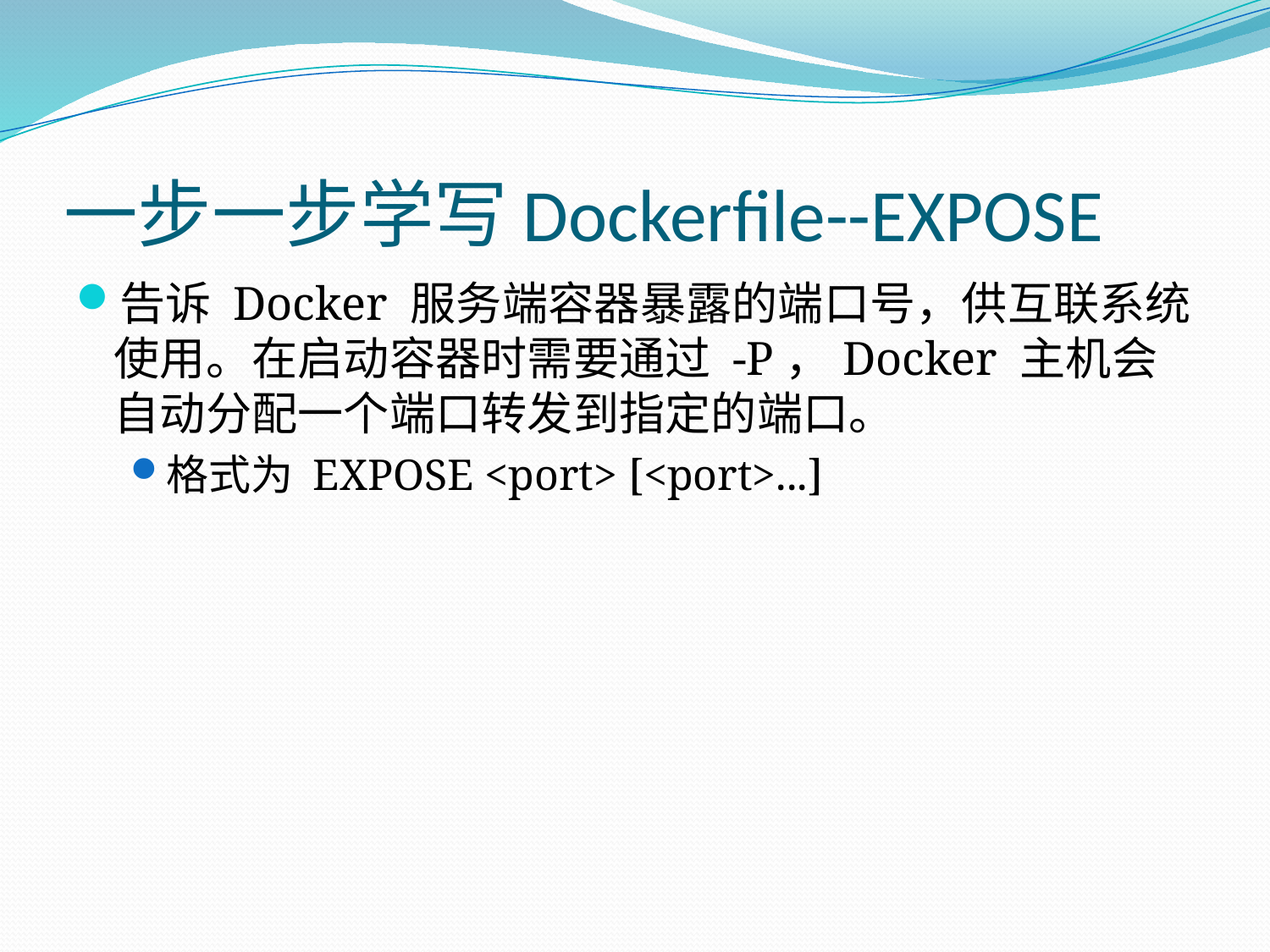

# 一步一步学写Dockerfile--EXPOSE
告诉 Docker 服务端容器暴露的端口号，供互联系统使用。在启动容器时需要通过 -P，Docker 主机会自动分配一个端口转发到指定的端口。
格式为 EXPOSE <port> [<port>...]